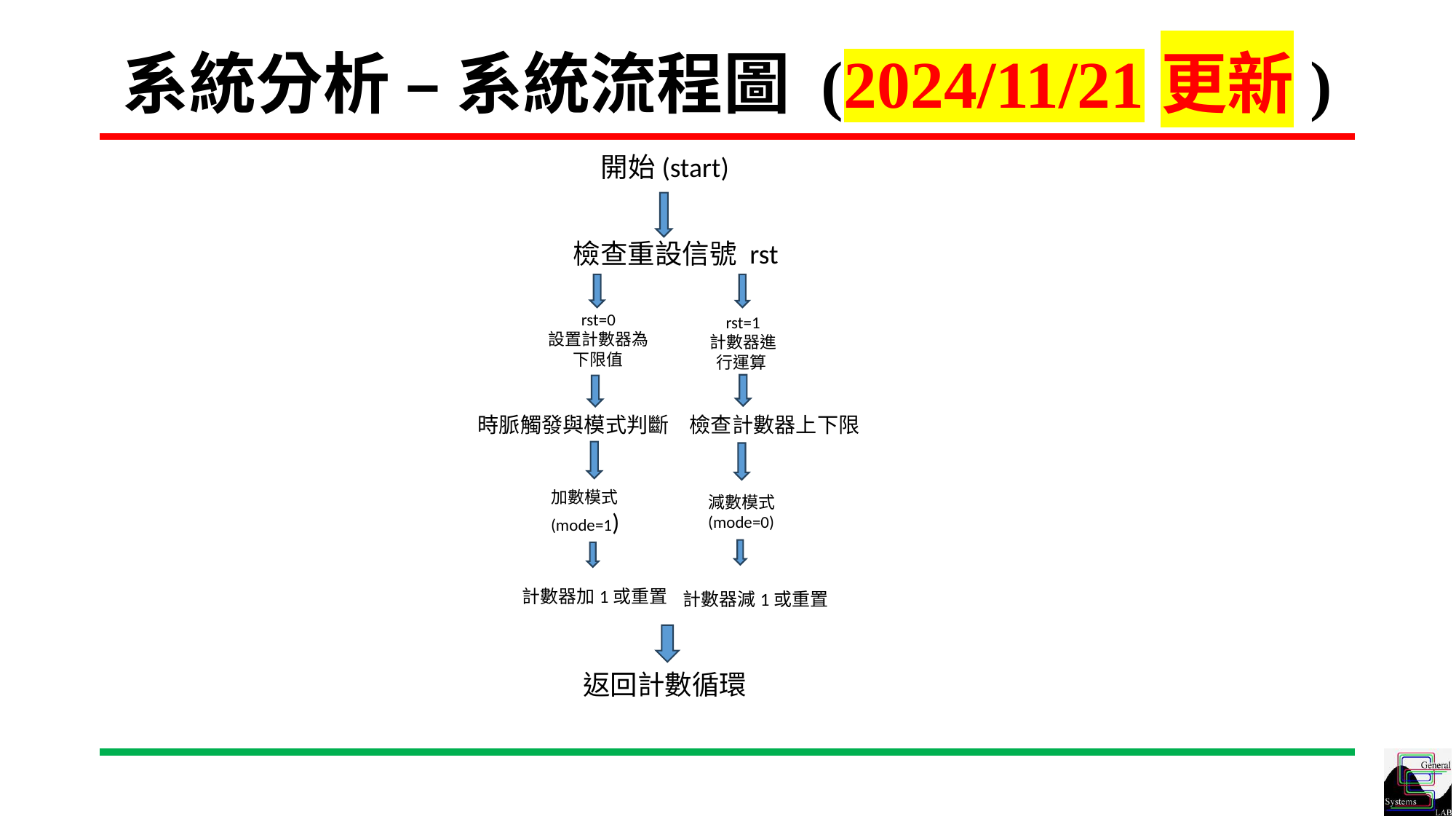

# 系統分析 – 系統流程圖 (2024/11/21更新)
開始(start)

檢查重設信號 rst

rst=0
設置計數器為下限值
rst=1
計數器進行運算

時脈觸發與模式判斷
檢查計數器上下限

加數模式 (mode=1)
減數模式 (mode=0)

計數器加1或重置
計數器減1或重置

返回計數循環